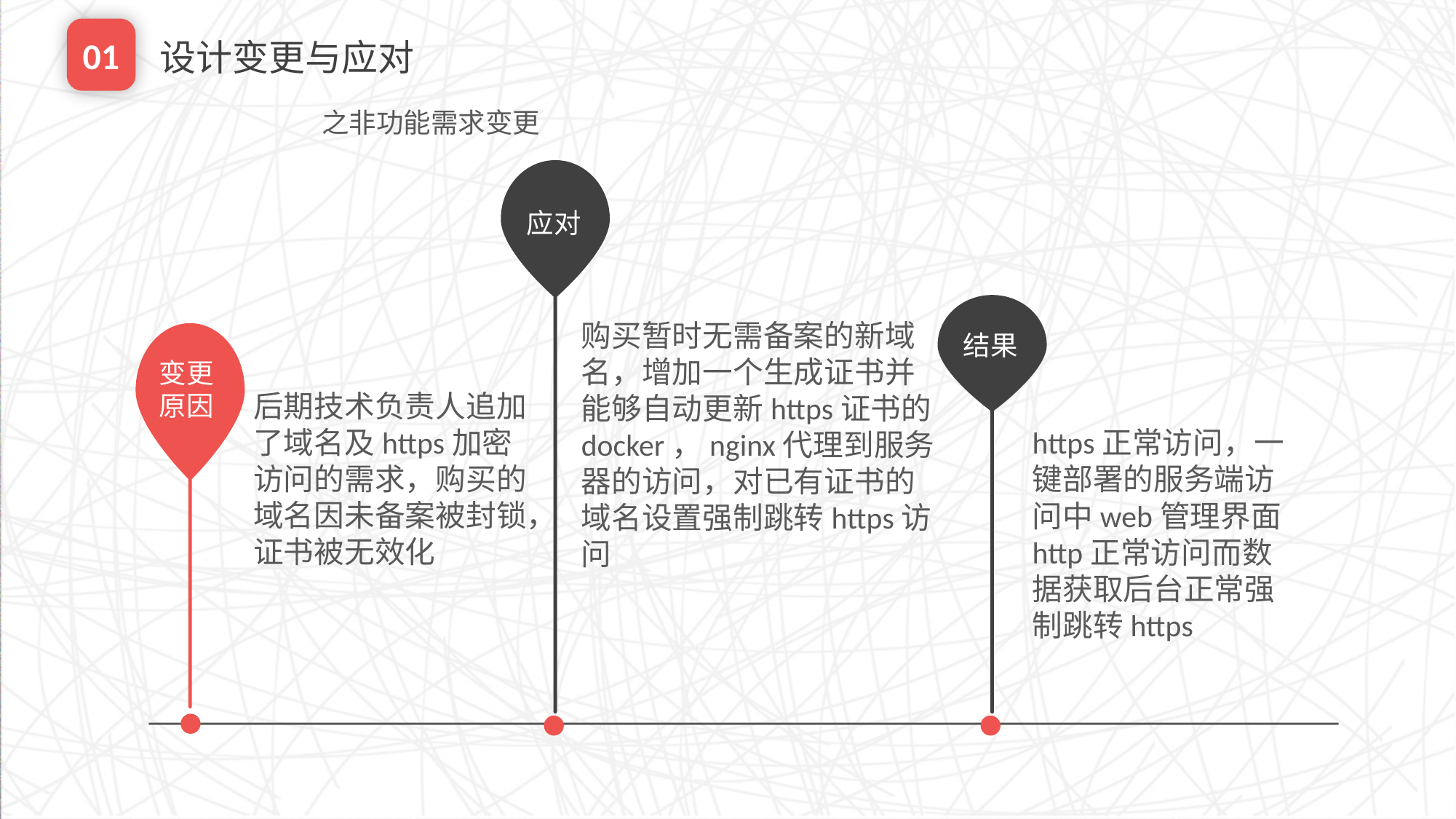

设计变更与应对
01
之非功能需求变更

应对
e7d195523061f1c0205959036996ad55c215b892a7aac5c0B9ADEF7896FB48F2EF97163A2DE1401E1875DEDC438B7864AD24CA23553DBBBD975DAF4CAD4A2592689FFB6CEE59FFA55B2702D0E5EE29CDFC0DD98BC7D6A39AC4E055256EE11BBEDCDB7C9722D66262996B68DE860BD3C77EBCAECB599909EC0E07B61811075331ABCDE6990254B8C8

购买暂时无需备案的新域名，增加一个生成证书并能够自动更新https证书的docker，nginx代理到服务器的访问，对已有证书的域名设置强制跳转https访问

结果
变更原因
后期技术负责人追加了域名及https加密访问的需求，购买的域名因未备案被封锁，证书被无效化
https正常访问，一键部署的服务端访问中web管理界面http正常访问而数据获取后台正常强制跳转https